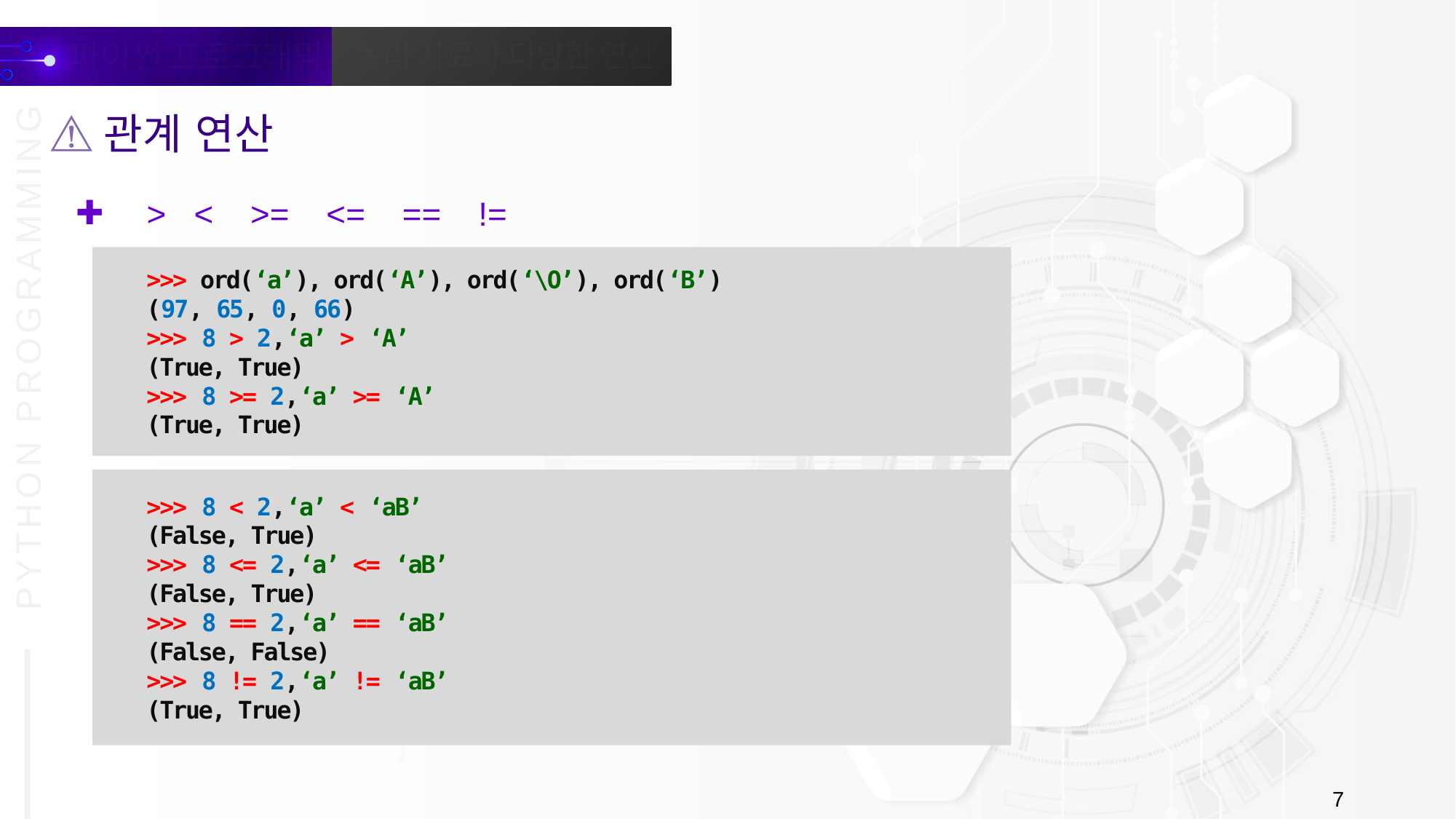

관계 연산
   >   <    >=    <=    ==    !=
>>> ord(‘a’), ord(‘A’), ord(‘\O’), ord(‘B’)
(97, 65, 0, 66)
>>> 8 > 2,‘a’ > ‘A’
(True, True)
>>> 8 >= 2,‘a’ >= ‘A’
(True, True)
>>> 8 < 2,‘a’ < ‘aB’
(False, True)
>>> 8 <= 2,‘a’ <= ‘aB’
(False, True)
>>> 8 == 2,‘a’ == ‘aB’
(False, False)
>>> 8 != 2,‘a’ != ‘aB’
(True, True)
7